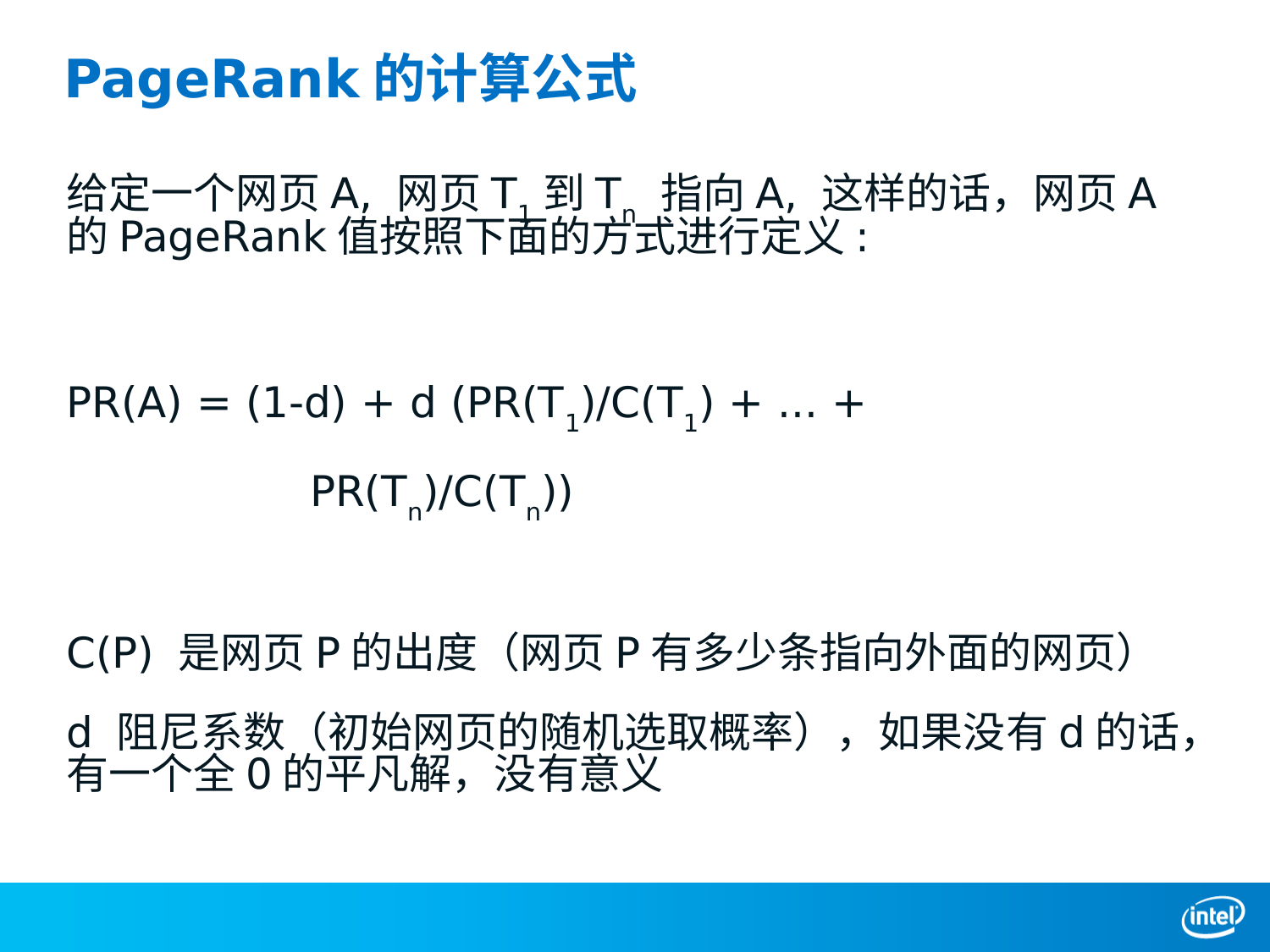

# PageRank的计算公式
给定一个网页A, 网页T1到Tn 指向A, 这样的话，网页A的PageRank值按照下面的方式进行定义:

PR(A) = (1-d) + d (PR(T1)/C(T1) + ... +
                  PR(Tn)/C(Tn))

C(P) 是网页P的出度（网页P有多少条指向外面的网页）
d 阻尼系数（初始网页的随机选取概率），如果没有d的话，有一个全0的平凡解，没有意义